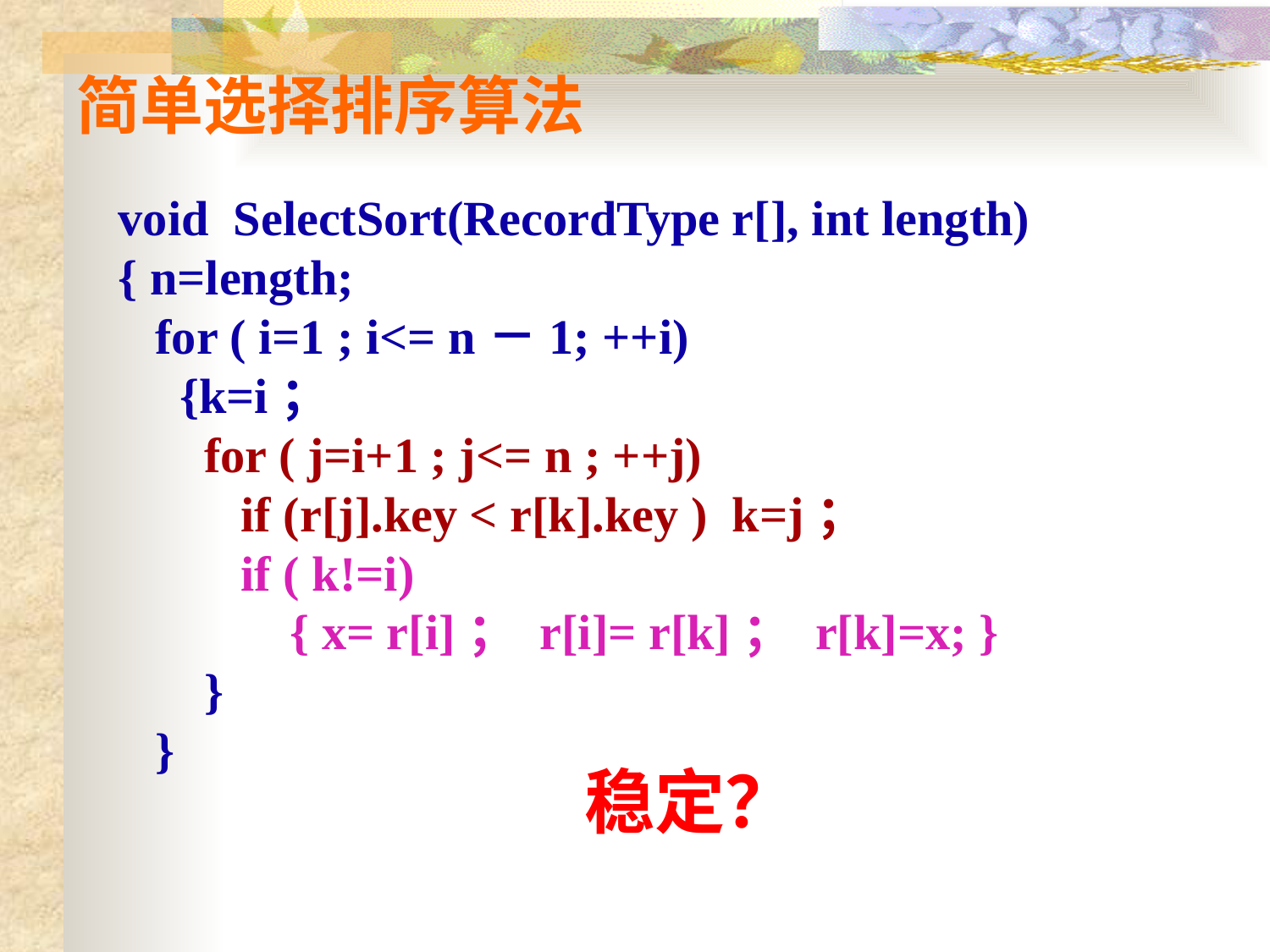

# 简单选择排序算法
void  SelectSort(RecordType r[], int length)
{ n=length;
   for ( i=1 ; i<= n－1; ++i)
     {k=i；
       for ( j=i+1 ; j<= n ; ++j)
          if (r[j].key < r[k].key )  k=j；
          if ( k!=i)
              { x= r[i]； r[i]= r[k]； r[k]=x; }
       }
   }
稳定？